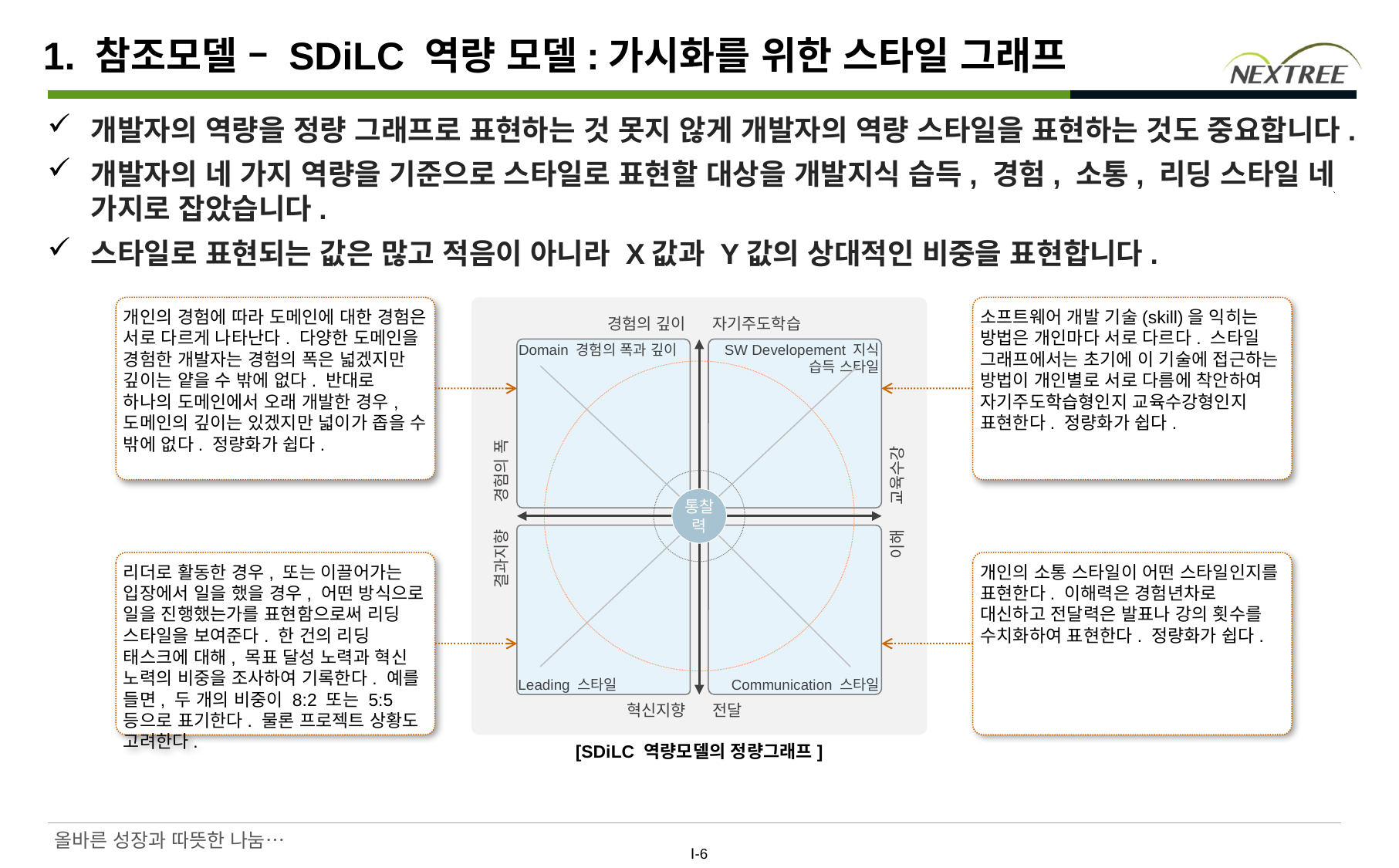

# 1. 참조모델 – SDiLC 역량 모델:가시화를 위한 스타일 그래프
개발자의 역량을 정량 그래프로 표현하는 것 못지 않게 개발자의 역량 스타일을 표현하는 것도 중요합니다.
개발자의 네 가지 역량을 기준으로 스타일로 표현할 대상을 개발지식 습득, 경험, 소통, 리딩 스타일 네 가지로 잡았습니다.
스타일로 표현되는 값은 많고 적음이 아니라 X값과 Y값의 상대적인 비중을 표현합니다.
개인의 경험에 따라 도메인에 대한 경험은 서로 다르게 나타난다. 다양한 도메인을 경험한 개발자는 경험의 폭은 넓겠지만 깊이는 얕을 수 밖에 없다. 반대로 하나의 도메인에서 오래 개발한 경우, 도메인의 깊이는 있겠지만 넓이가 좁을 수 밖에 없다. 정량화가 쉽다.

소프트웨어 개발 기술(skill)을 익히는 방법은 개인마다 서로 다르다. 스타일 그래프에서는 초기에 이 기술에 접근하는 방법이 개인별로 서로 다름에 착안하여 자기주도학습형인지 교육수강형인지 표현한다. 정량화가 쉽다.
경험의 깊이
자기주도학습
Domain 경험의 폭과 깊이
SW Developement 지식
습득 스타일

교육수강
경험의 폭

통찰력
Communication 스타일
Leading 스타일
이해
결과지향
리더로 활동한 경우, 또는 이끌어가는 입장에서 일을 했을 경우, 어떤 방식으로 일을 진행했는가를 표현함으로써 리딩 스타일을 보여준다. 한 건의 리딩 태스크에 대해, 목표 달성 노력과 혁신 노력의 비중을 조사하여 기록한다. 예를 들면, 두 개의 비중이 8:2 또는 5:5 등으로 표기한다. 물론 프로젝트 상황도 고려한다.
개인의 소통 스타일이 어떤 스타일인지를 표현한다. 이해력은 경험년차로 대신하고 전달력은 발표나 강의 횟수를 수치화하여 표현한다. 정량화가 쉽다.

혁신지향
전달
[SDiLC 역량모델의 정량그래프]